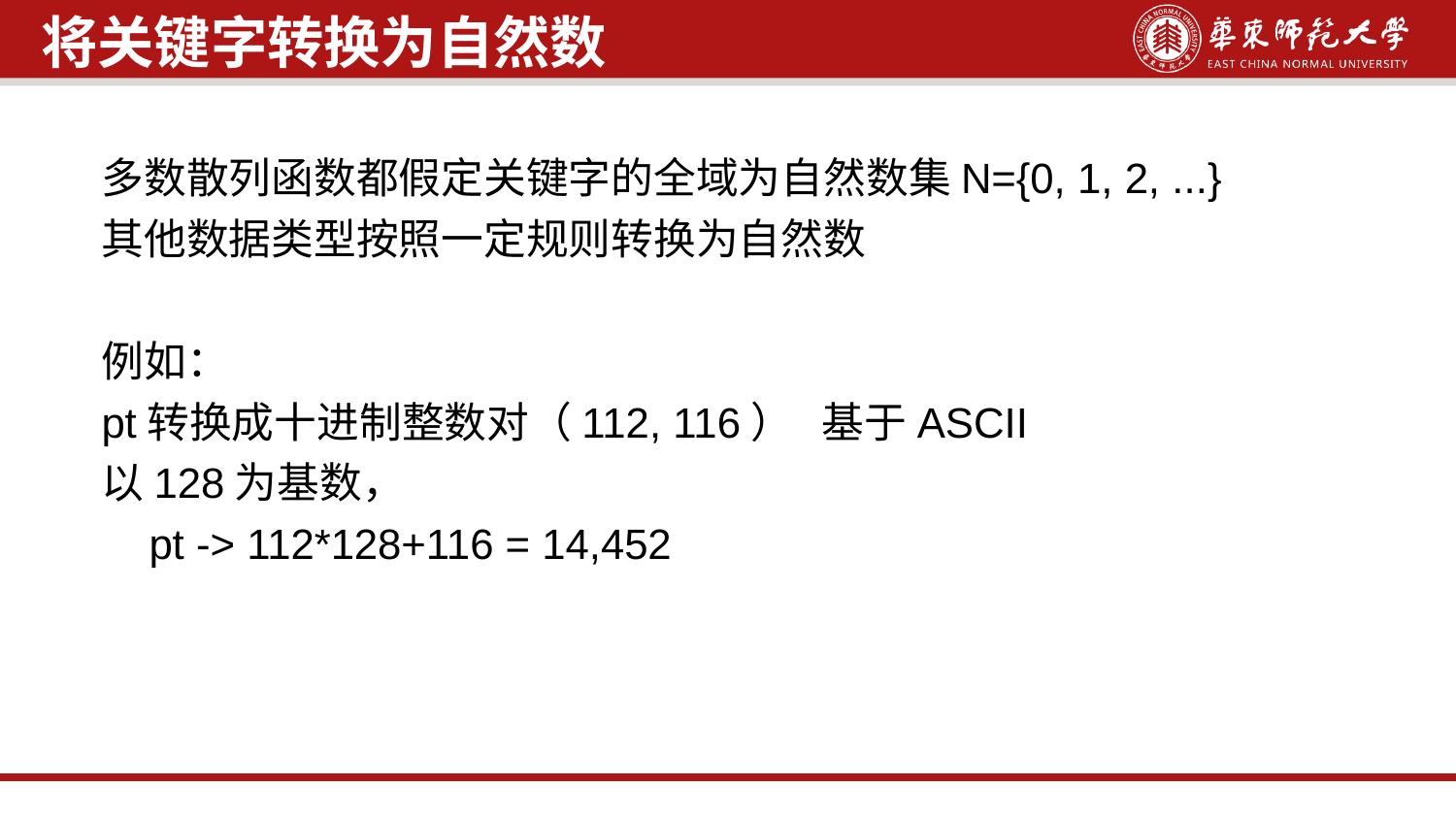

将关键字转换为自然数
多数散列函数都假定关键字的全域为自然数集N={0, 1, 2, ...}
其他数据类型按照一定规则转换为自然数

例如：
pt转换成十进制整数对（112, 116）   基于ASCII
以128为基数，
    pt -> 112*128+116 = 14,452